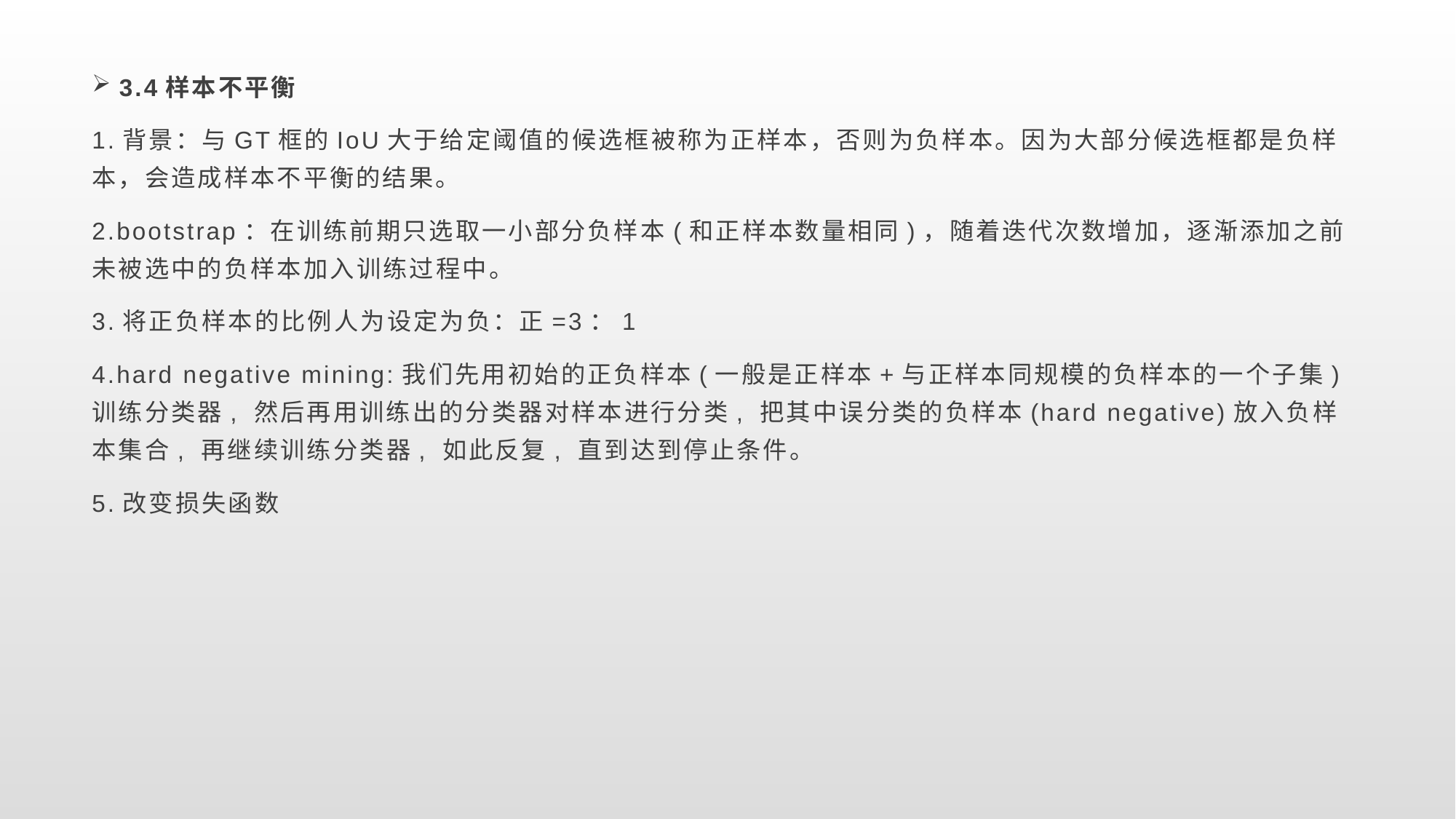

3.4样本不平衡
1.背景：与GT框的IoU大于给定阈值的候选框被称为正样本，否则为负样本。因为大部分候选框都是负样本，会造成样本不平衡的结果。
2.bootstrap：在训练前期只选取一小部分负样本(和正样本数量相同)，随着迭代次数增加，逐渐添加之前未被选中的负样本加入训练过程中。
3.将正负样本的比例人为设定为负：正=3：1
4.hard negative mining:我们先用初始的正负样本(一般是正样本+与正样本同规模的负样本的一个子集)训练分类器, 然后再用训练出的分类器对样本进行分类, 把其中误分类的负样本(hard negative)放入负样本集合, 再继续训练分类器, 如此反复, 直到达到停止条件。
5.改变损失函数